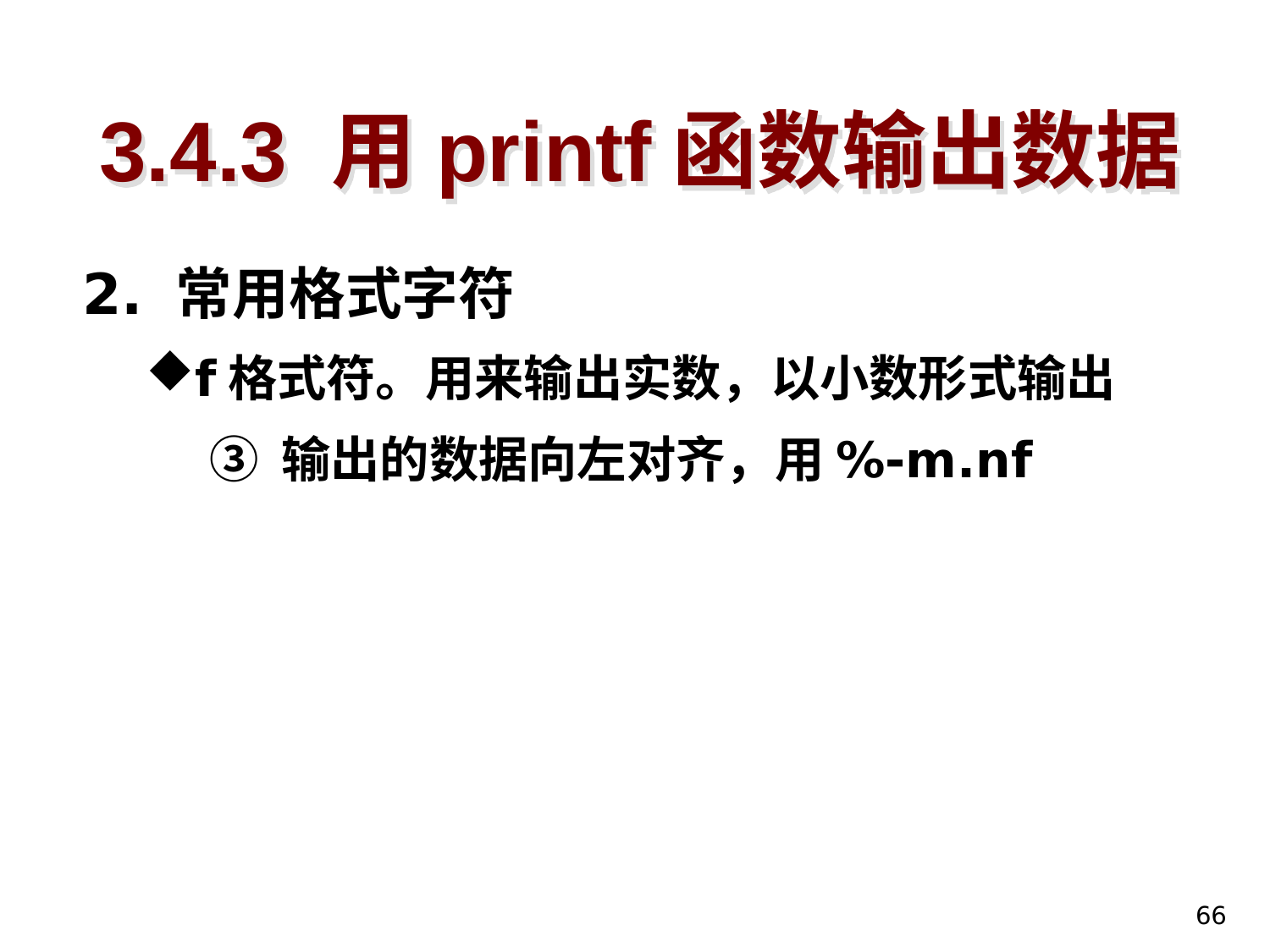

# 3.4.3 用printf函数输出数据
2. 常用格式字符
f格式符。用来输出实数，以小数形式输出
③ 输出的数据向左对齐，用%-m.nf
66